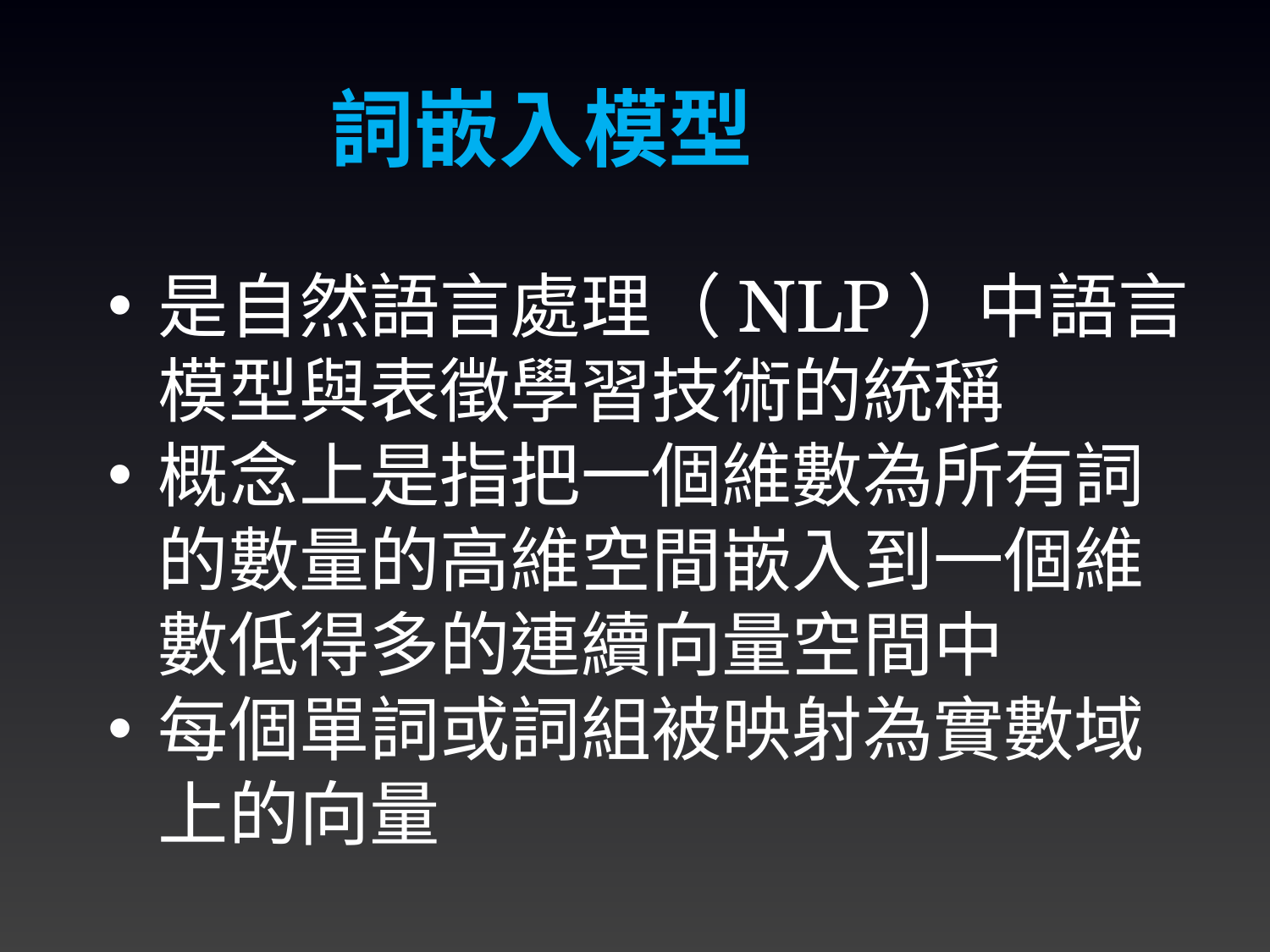

詞嵌入模型
是自然語言處理（NLP）中語言模型與表徵學習技術的統稱
概念上是指把一個維數為所有詞的數量的高維空間嵌入到一個維數低得多的連續向量空間中
每個單詞或詞組被映射為實數域上的向量